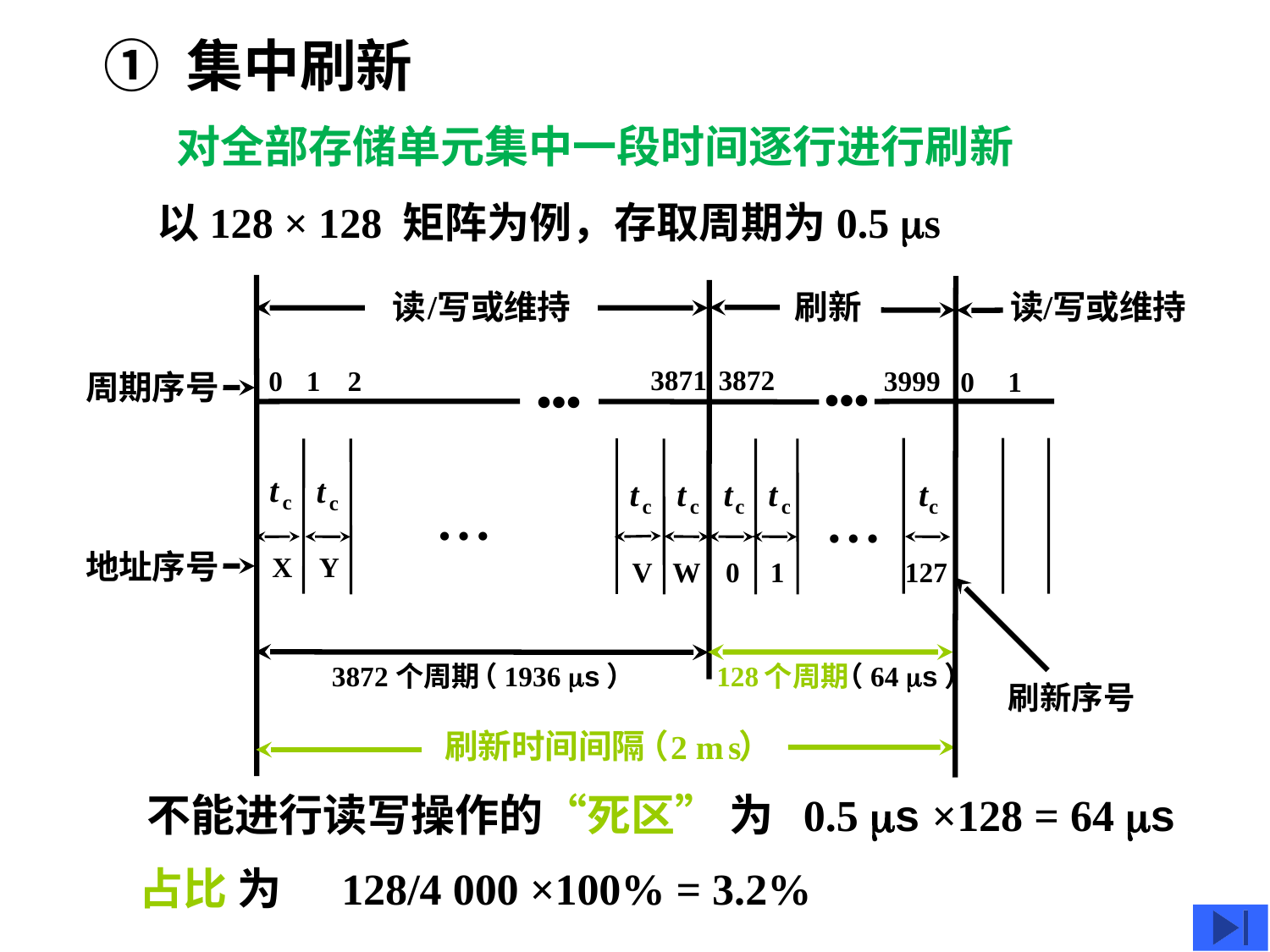

① 集中刷新
 对全部存储单元集中一段时间逐行进行刷新
以128 × 128 矩阵为例，存取周期为0.5 μs

读
/
写或维持
刷新
读
/
写或维持

3871
3872
0
1
2
3999
0
1
周期序号

•••
•••

t
t
t
t
t
t
t
c
c
c
c
c
c
c
• • •
• • •

地址序号
X
Y
V
W
0
1
127

3872
个周期
（1936 μs）
128
个周期
（64 μs）

刷新序号

刷新时间间隔
（
）
2 m
s

不能进行读写操作的“死区” 为  0.5 μs ×128 = 64 μs
         占比 为     128/4 000 ×100% = 3.2%